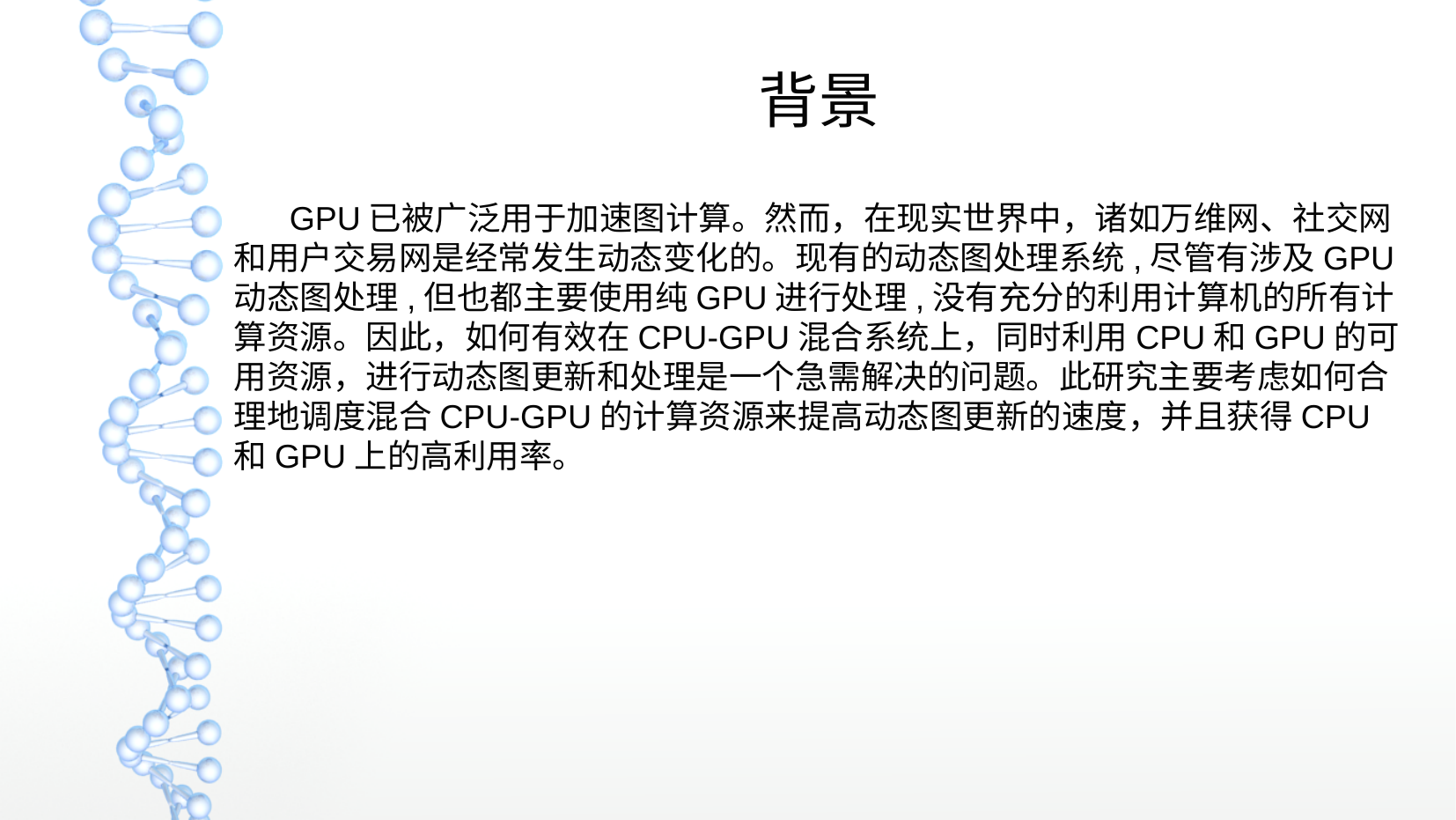

背景
      GPU已被广泛用于加速图计算。然而，在现实世界中，诸如万维网、社交网和用户交易网是经常发生动态变化的。现有的动态图处理系统,尽管有涉及GPU动态图处理,但也都主要使用纯GPU进行处理,没有充分的利用计算机的所有计算资源。因此，如何有效在CPU-GPU混合系统上，同时利用CPU和GPU的可用资源，进行动态图更新和处理是一个急需解决的问题。此研究主要考虑如何合理地调度混合CPU-GPU的计算资源来提高动态图更新的速度，并且获得CPU和GPU上的高利用率。